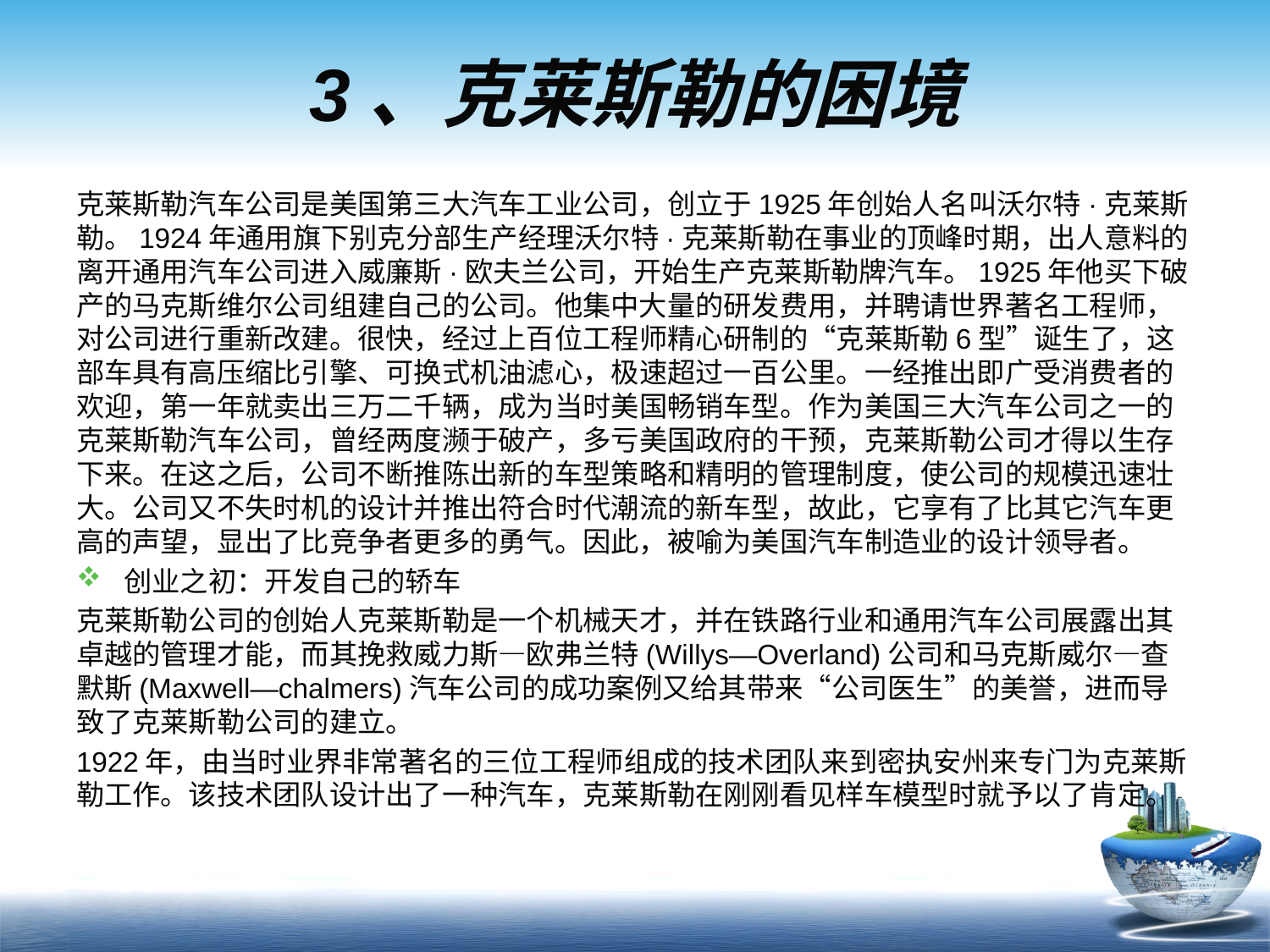

# 3、克莱斯勒的困境
克莱斯勒汽车公司是美国第三大汽车工业公司，创立于1925年创始人名叫沃尔特·克莱斯勒。1924年通用旗下别克分部生产经理沃尔特·克莱斯勒在事业的顶峰时期，出人意料的离开通用汽车公司进入威廉斯·欧夫兰公司，开始生产克莱斯勒牌汽车。1925年他买下破产的马克斯维尔公司组建自己的公司。他集中大量的研发费用，并聘请世界著名工程师，对公司进行重新改建。很快，经过上百位工程师精心研制的“克莱斯勒6型”诞生了，这部车具有高压缩比引擎、可换式机油滤心，极速超过一百公里。一经推出即广受消费者的欢迎，第一年就卖出三万二千辆，成为当时美国畅销车型。作为美国三大汽车公司之一的克莱斯勒汽车公司，曾经两度濒于破产，多亏美国政府的干预，克莱斯勒公司才得以生存下来。在这之后，公司不断推陈出新的车型策略和精明的管理制度，使公司的规模迅速壮大。公司又不失时机的设计并推出符合时代潮流的新车型，故此，它享有了比其它汽车更高的声望，显出了比竞争者更多的勇气。因此，被喻为美国汽车制造业的设计领导者。
创业之初：开发自己的轿车
克莱斯勒公司的创始人克莱斯勒是一个机械天才，并在铁路行业和通用汽车公司展露出其卓越的管理才能，而其挽救威力斯—欧弗兰特(Willys—Overland)公司和马克斯威尔—查默斯(Maxwell—chalmers)汽车公司的成功案例又给其带来“公司医生”的美誉，进而导致了克莱斯勒公司的建立。
1922年，由当时业界非常著名的三位工程师组成的技术团队来到密执安州来专门为克莱斯勒工作。该技术团队设计出了一种汽车，克莱斯勒在刚刚看见样车模型时就予以了肯定。